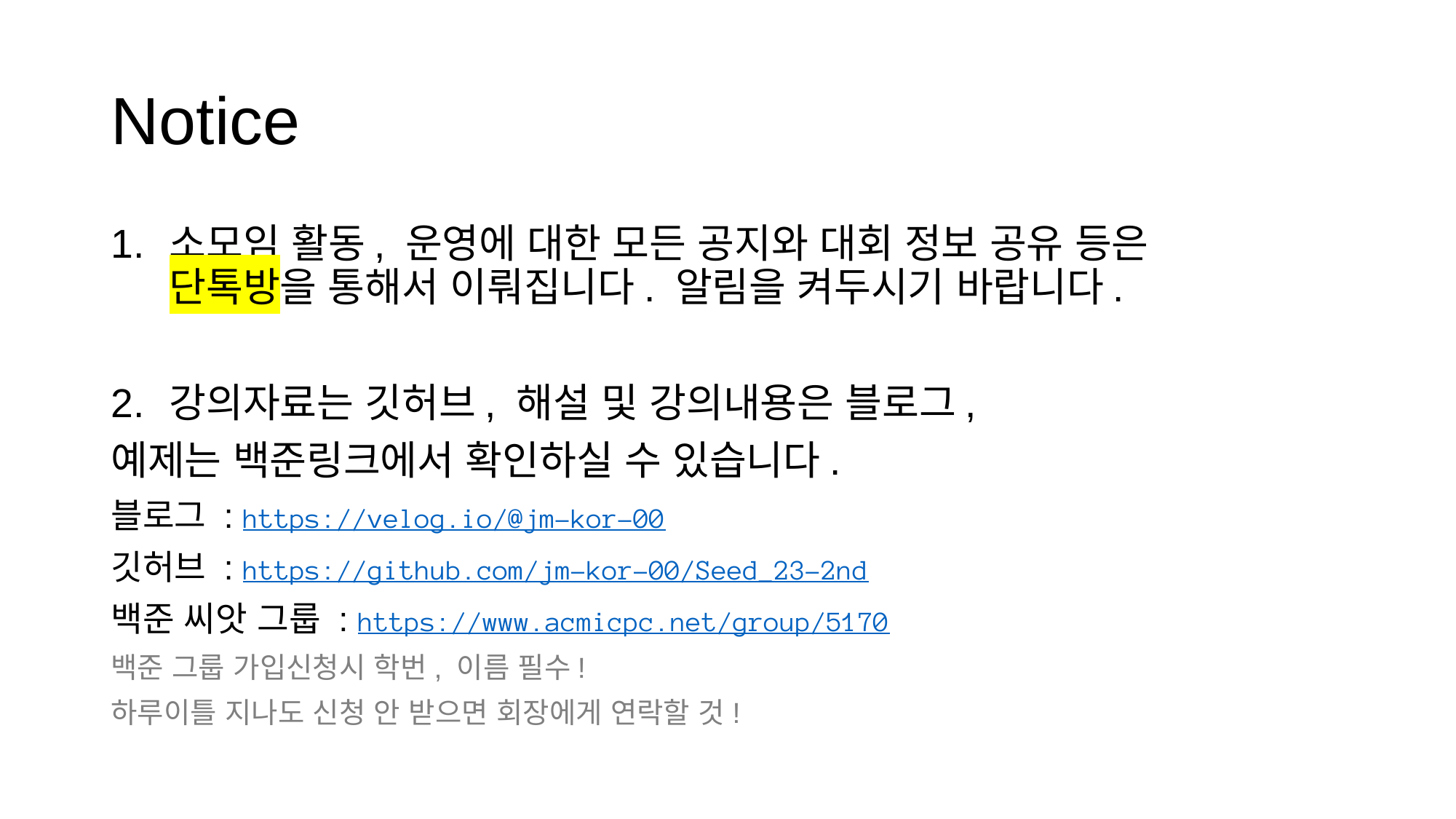

# Notice
소모임 활동, 운영에 대한 모든 공지와 대회 정보 공유 등은          단톡방을 통해서 이뤄집니다. 알림을 켜두시기 바랍니다.

강의자료는 깃허브, 해설 및 강의내용은 블로그,
예제는 백준링크에서 확인하실 수 있습니다.
블로그 : https://velog.io/@jm-kor-00
깃허브 : https://github.com/jm-kor-00/Seed_23-2nd
백준 씨앗 그룹 : https://www.acmicpc.net/group/5170
백준 그룹 가입신청시 학번, 이름 필수!
하루이틀 지나도 신청 안 받으면 회장에게 연락할 것!